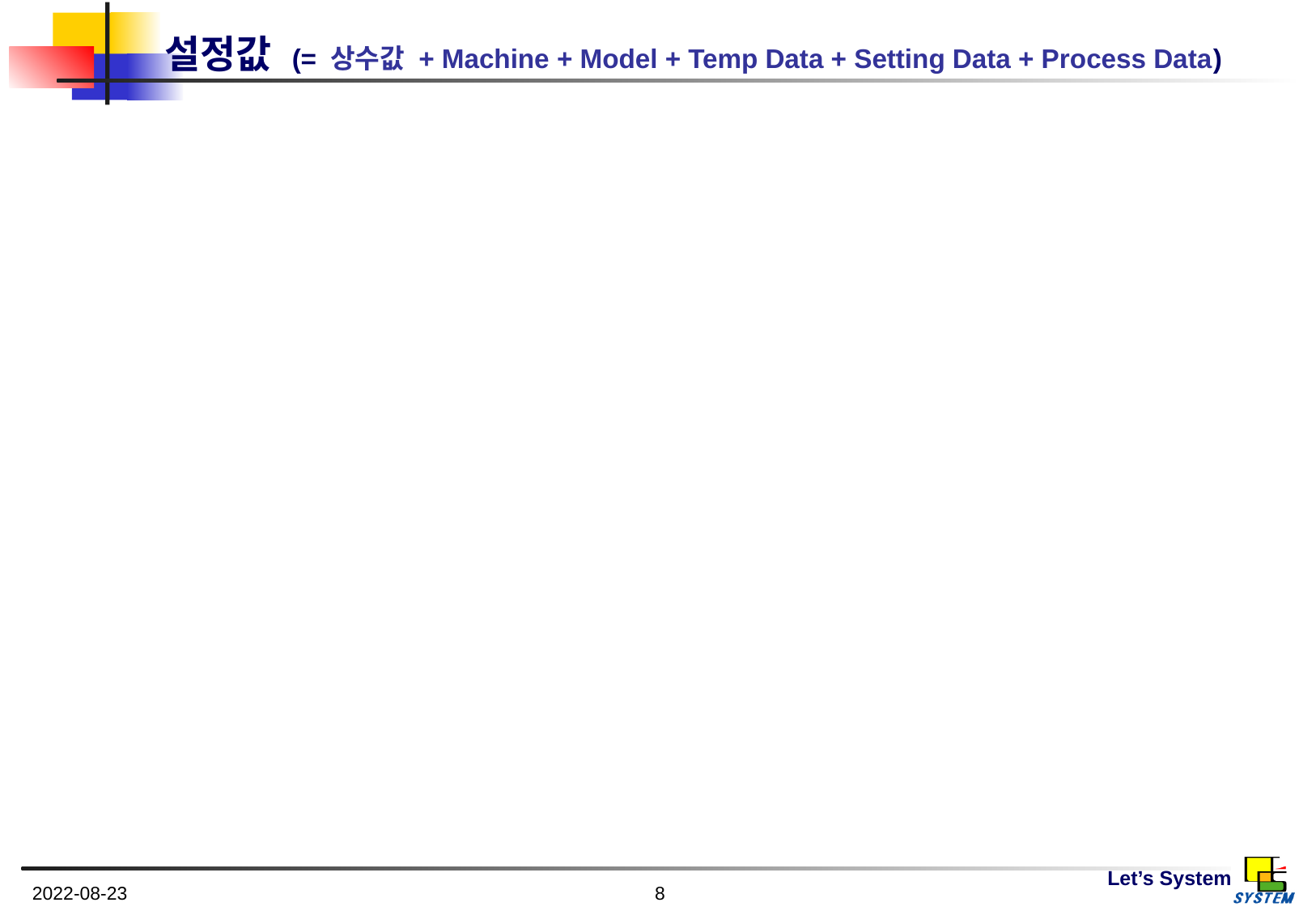

# 설정값 (= 상수값 + Machine + Model + Temp Data + Setting Data + Process Data)
2022-08-23
8